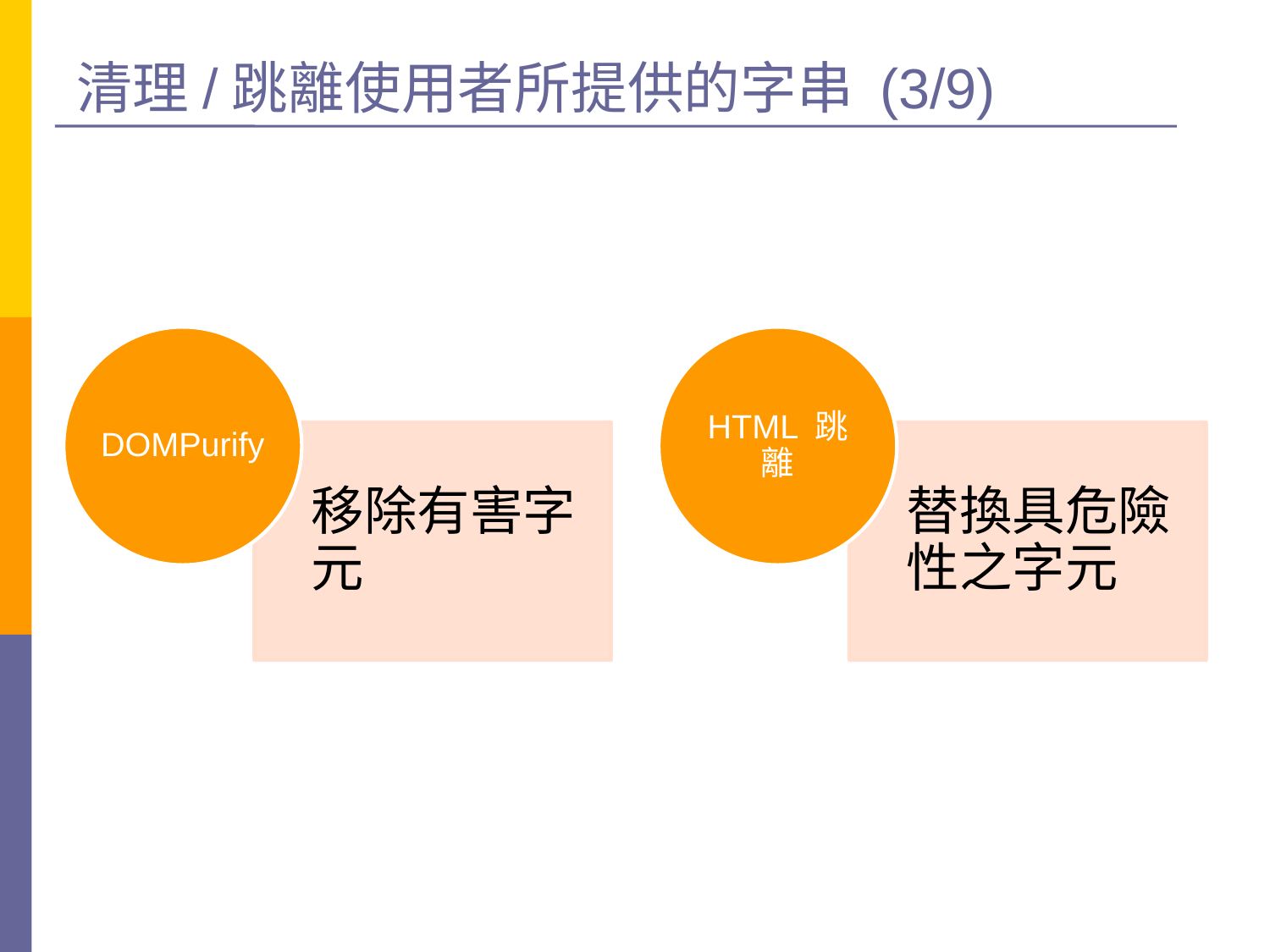

# 清理/跳離使用者所提供的字串 (3/9)
移除有害字元
DOMPurify
替換具危險性之字元
HTML 跳離